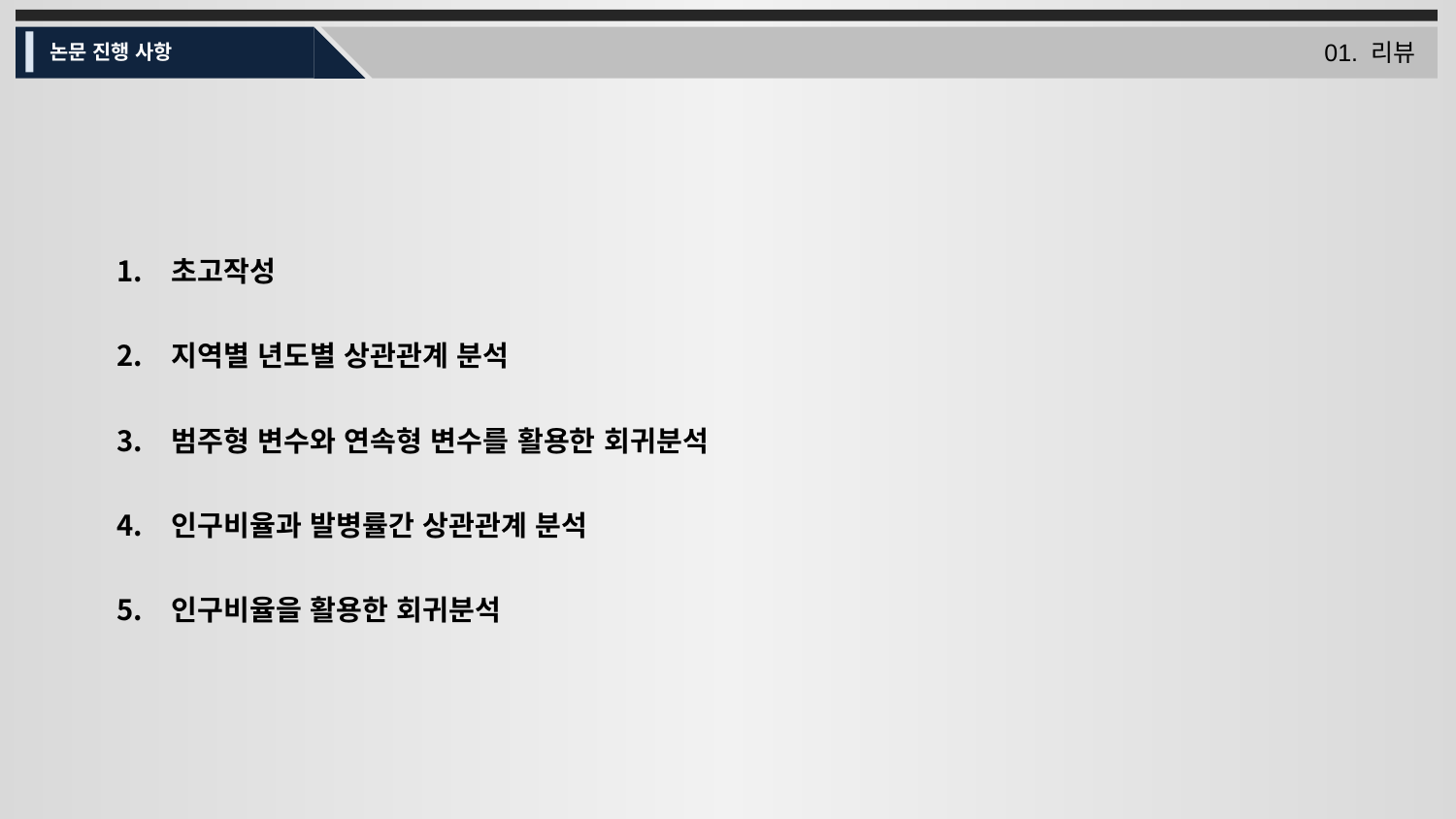

01. 리뷰

논문 진행 사항
초고작성
지역별 년도별 상관관계 분석
범주형 변수와 연속형 변수를 활용한 회귀분석
인구비율과 발병률간 상관관계 분석
인구비율을 활용한 회귀분석